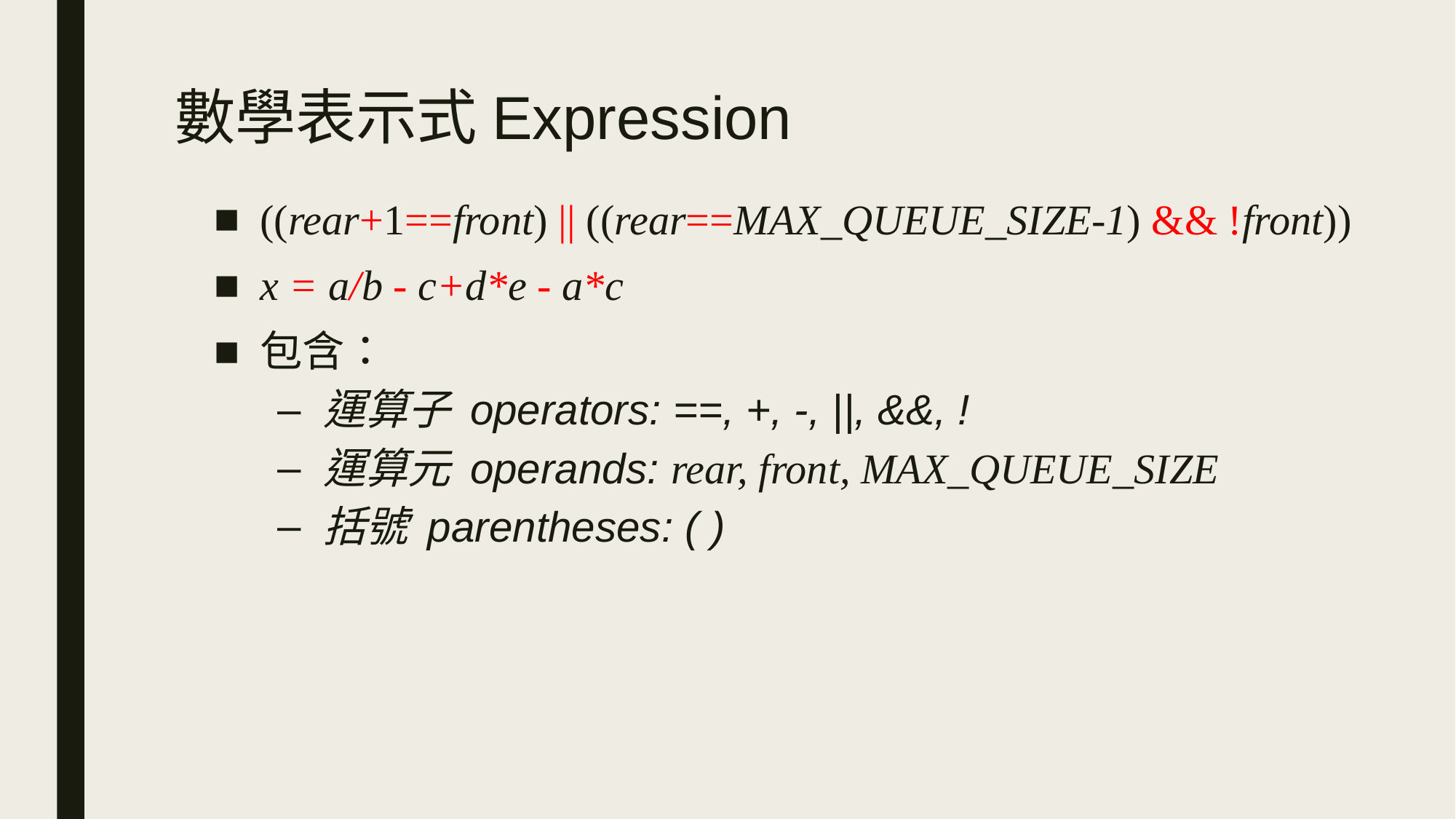

# 數學表示式Expression
((rear+1==front) || ((rear==MAX_QUEUE_SIZE-1) && !front))
x = a/b - c+d*e - a*c
包含：
運算子 operators: ==, +, -, ||, &&, !
運算元 operands: rear, front, MAX_QUEUE_SIZE
括號 parentheses: ( )